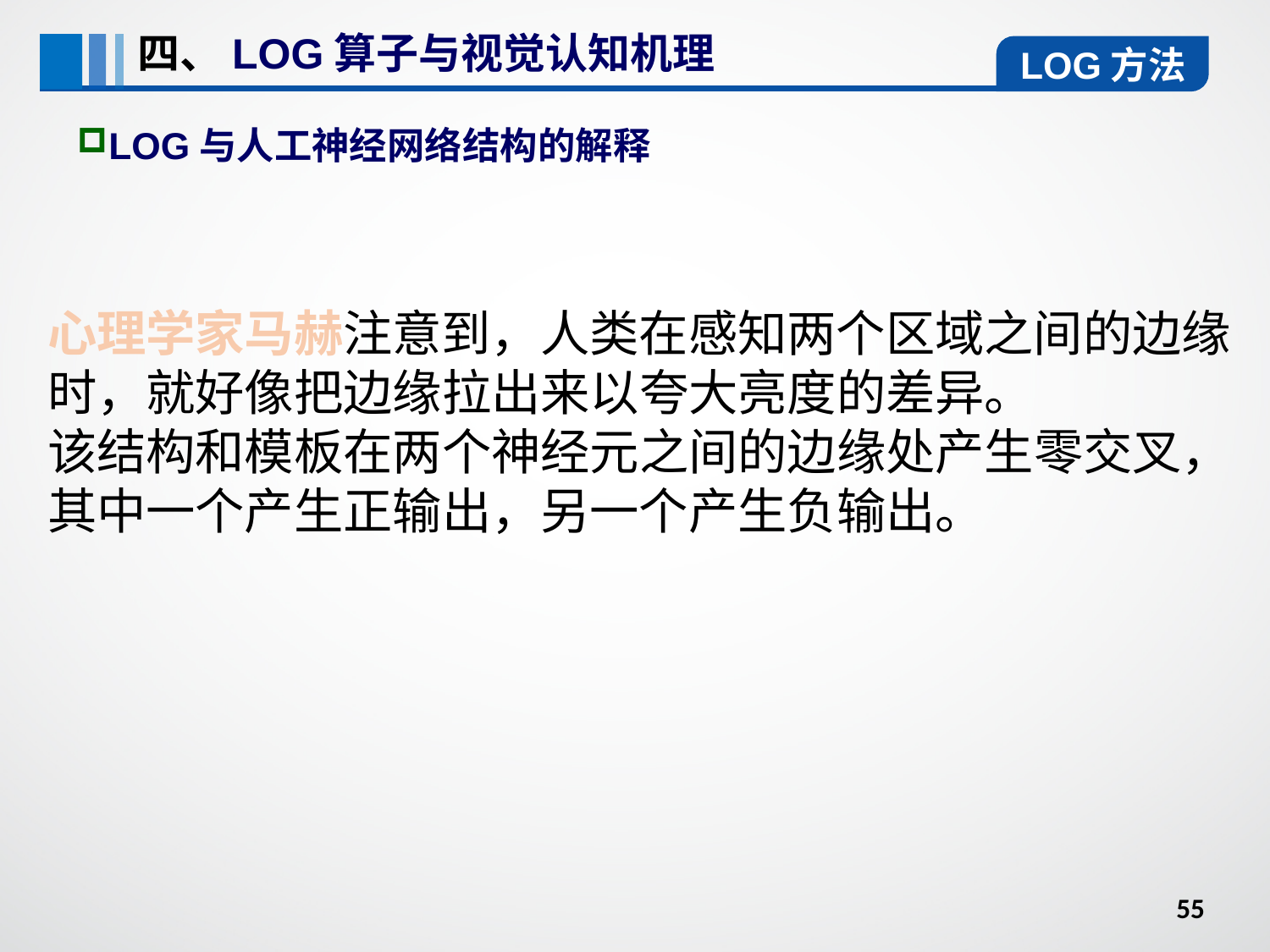

四、LOG算子与视觉认知机理
LOG方法
LOG与人工神经网络结构的解释

心理学家马赫注意到，人类在感知两个区域之间的边缘时，就好像把边缘拉出来以夸大亮度的差异。
该结构和模板在两个神经元之间的边缘处产生零交叉，其中一个产生正输出，另一个产生负输出。

55